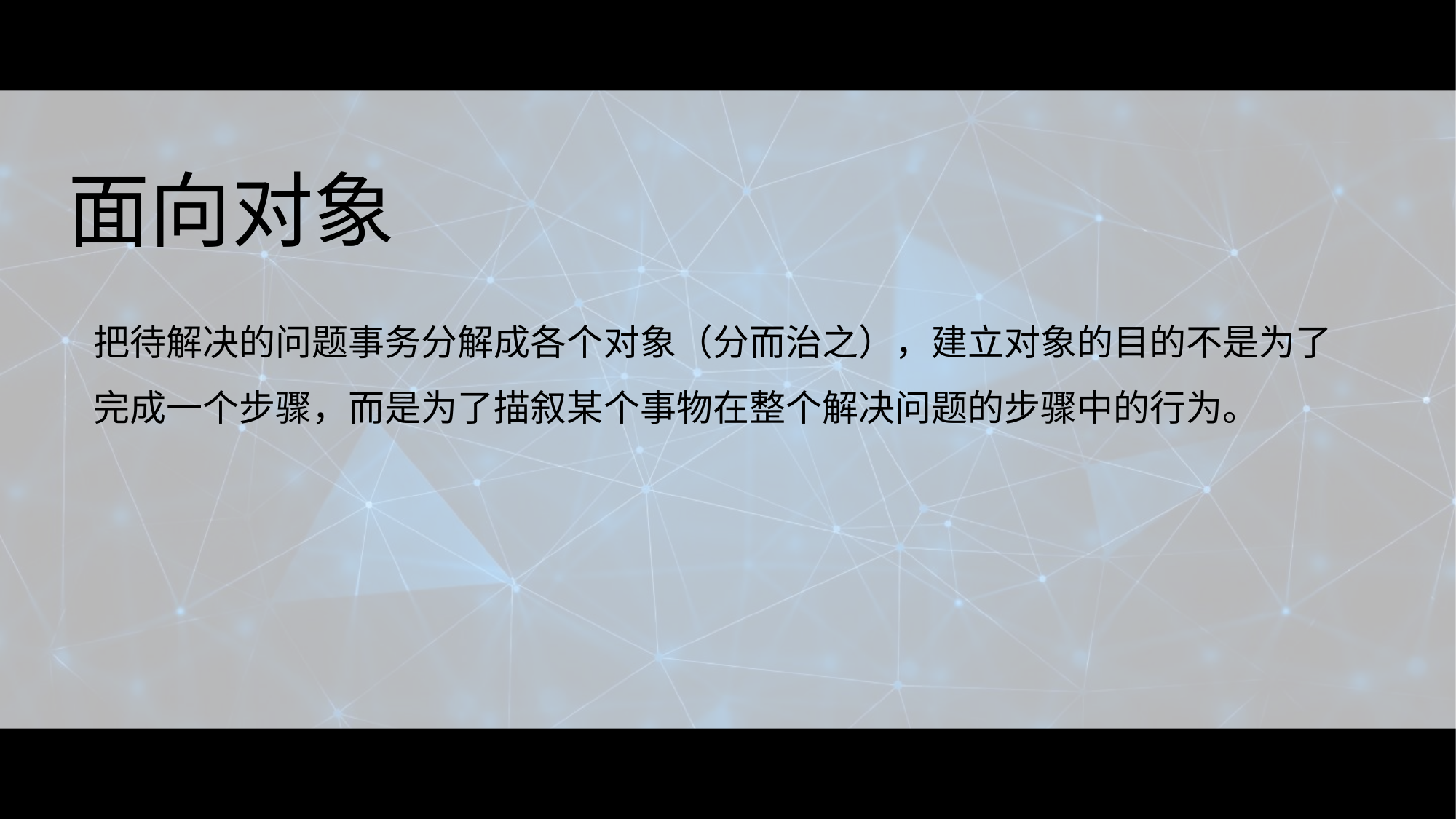

面向对象
把待解决的问题事务分解成各个对象（分而治之），建立对象的目的不是为了完成一个步骤，而是为了描叙某个事物在整个解决问题的步骤中的行为。